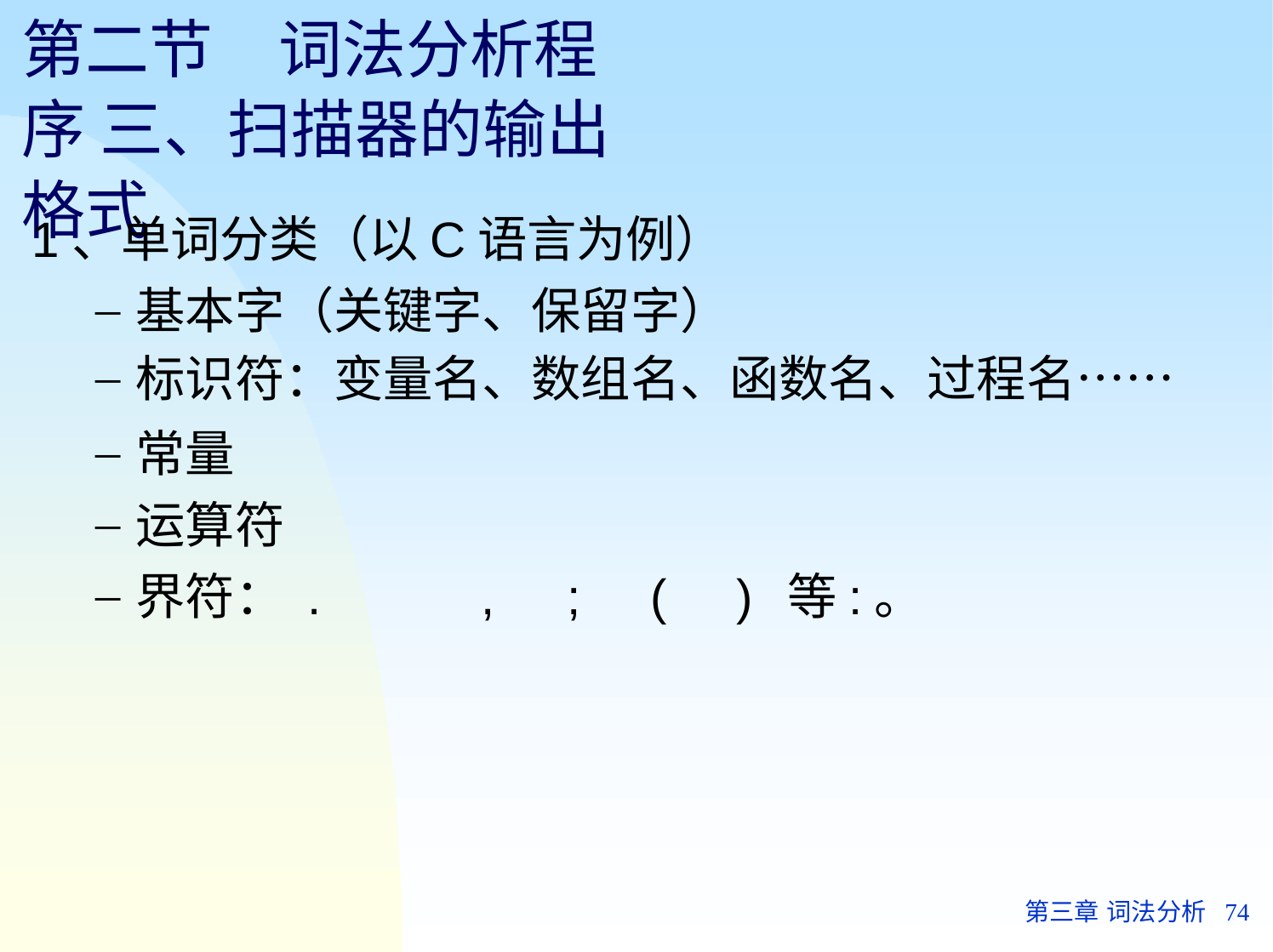

# 第二节	词法分析程序 三、扫描器的输出格式
1、单词分类（以C语言为例）
基本字（关键字、保留字）
标识符：变量名、数组名、函数名、过程名……
常量
运算符
界符： .	,	;	(	)	等:。
第三章 词法分析	74